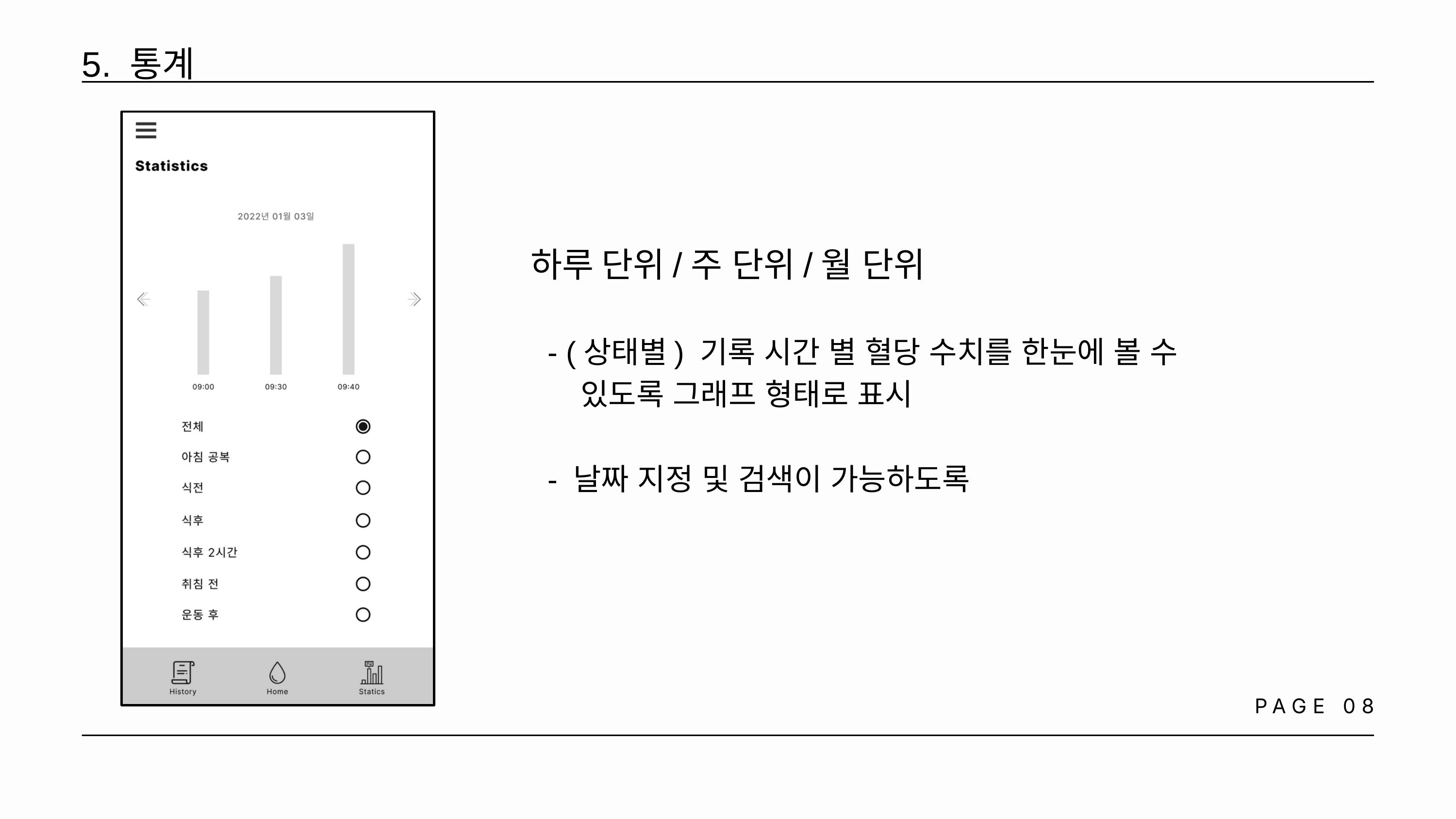

5. 통계

하루 단위/주 단위/월 단위

  - (상태별) 기록 시간 별 혈당 수치를 한눈에 볼 수
     있도록 그래프 형태로 표시

  - 날짜 지정 및 검색이 가능하도록
PAGE 08